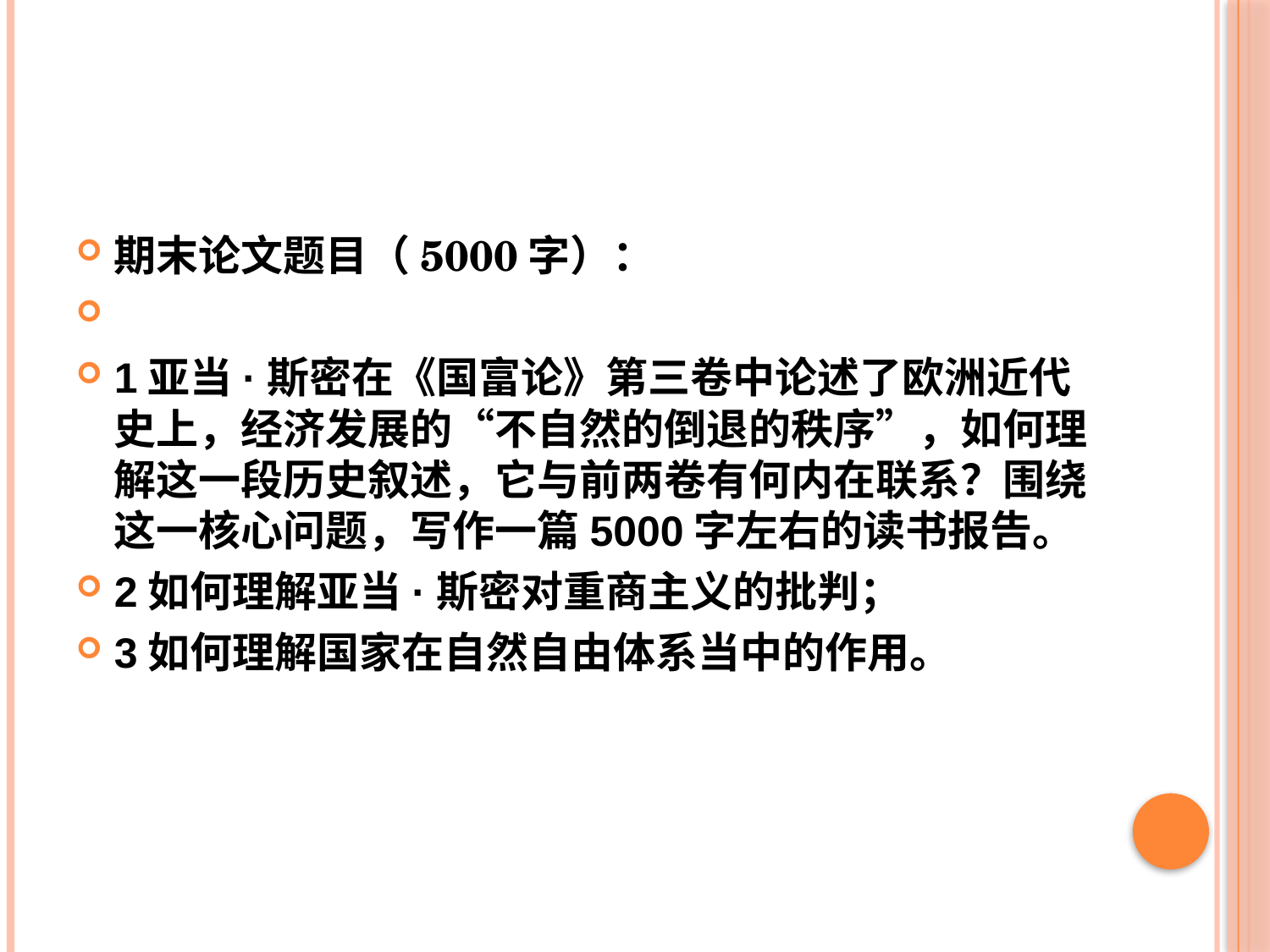

#
期末论文题目（5000字）：

1亚当·斯密在《国富论》第三卷中论述了欧洲近代史上，经济发展的“不自然的倒退的秩序”，如何理解这一段历史叙述，它与前两卷有何内在联系？围绕这一核心问题，写作一篇5000字左右的读书报告。
2如何理解亚当·斯密对重商主义的批判；
3如何理解国家在自然自由体系当中的作用。